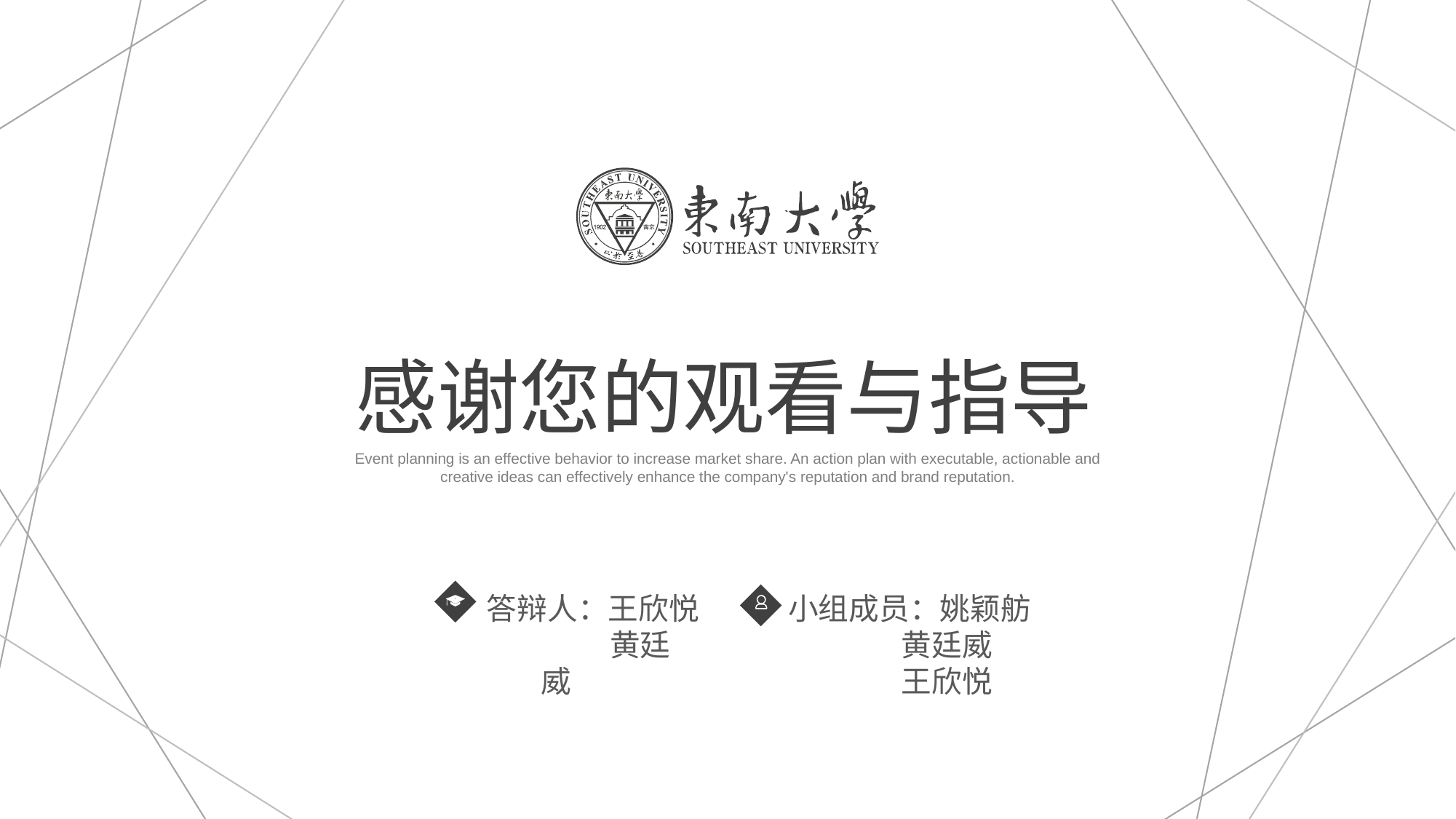

感谢您的观看与指导
Event planning is an effective behavior to increase market share. An action plan with executable, actionable and creative ideas can effectively enhance the company's reputation and brand reputation.

答辩人：王欣悦
 黄廷威
小组成员：姚颖舫
          黄廷威
          王欣悦